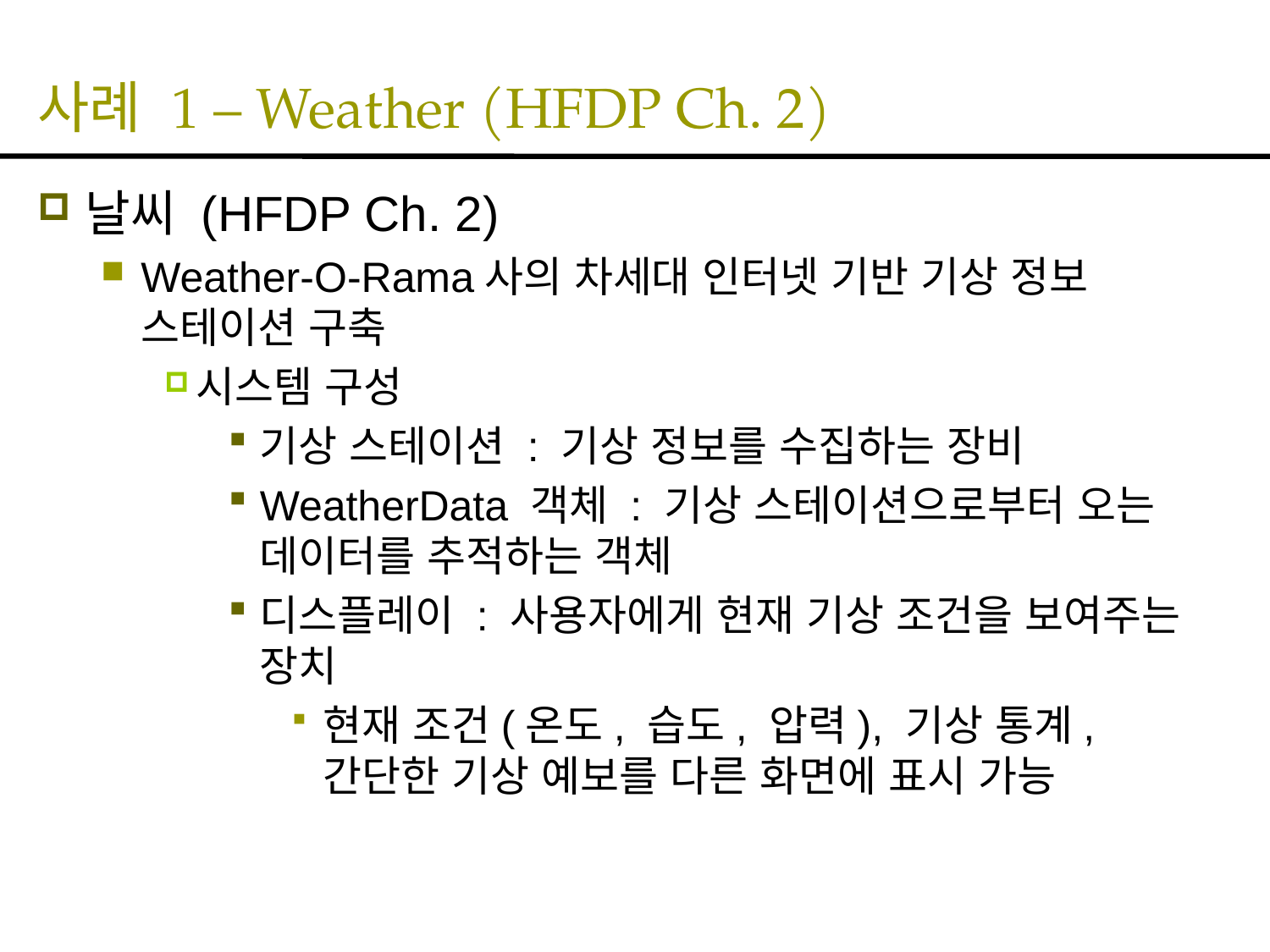

# 사례 1 – Weather (HFDP Ch. 2)
날씨 (HFDP Ch. 2)
Weather-O-Rama사의 차세대 인터넷 기반 기상 정보 스테이션 구축
시스템 구성
기상 스테이션 : 기상 정보를 수집하는 장비
WeatherData 객체 : 기상 스테이션으로부터 오는 데이터를 추적하는 객체
디스플레이 : 사용자에게 현재 기상 조건을 보여주는 장치
현재 조건(온도, 습도, 압력), 기상 통계, 간단한 기상 예보를 다른 화면에 표시 가능